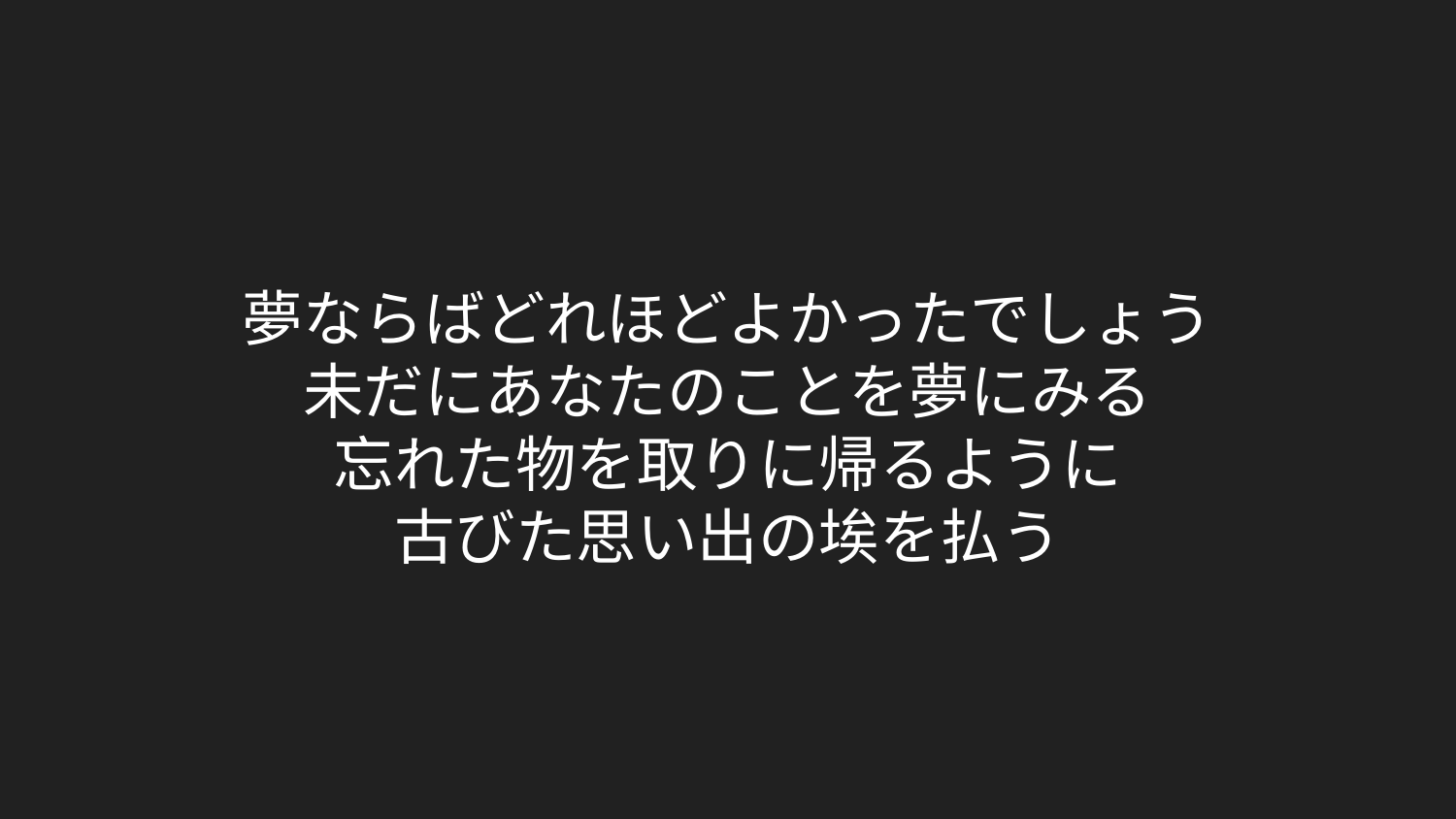

# 夢ならばどれほどよかったでしょう
未だにあなたのことを夢にみる
忘れた物を取りに帰るように
古びた思い出の埃を払う